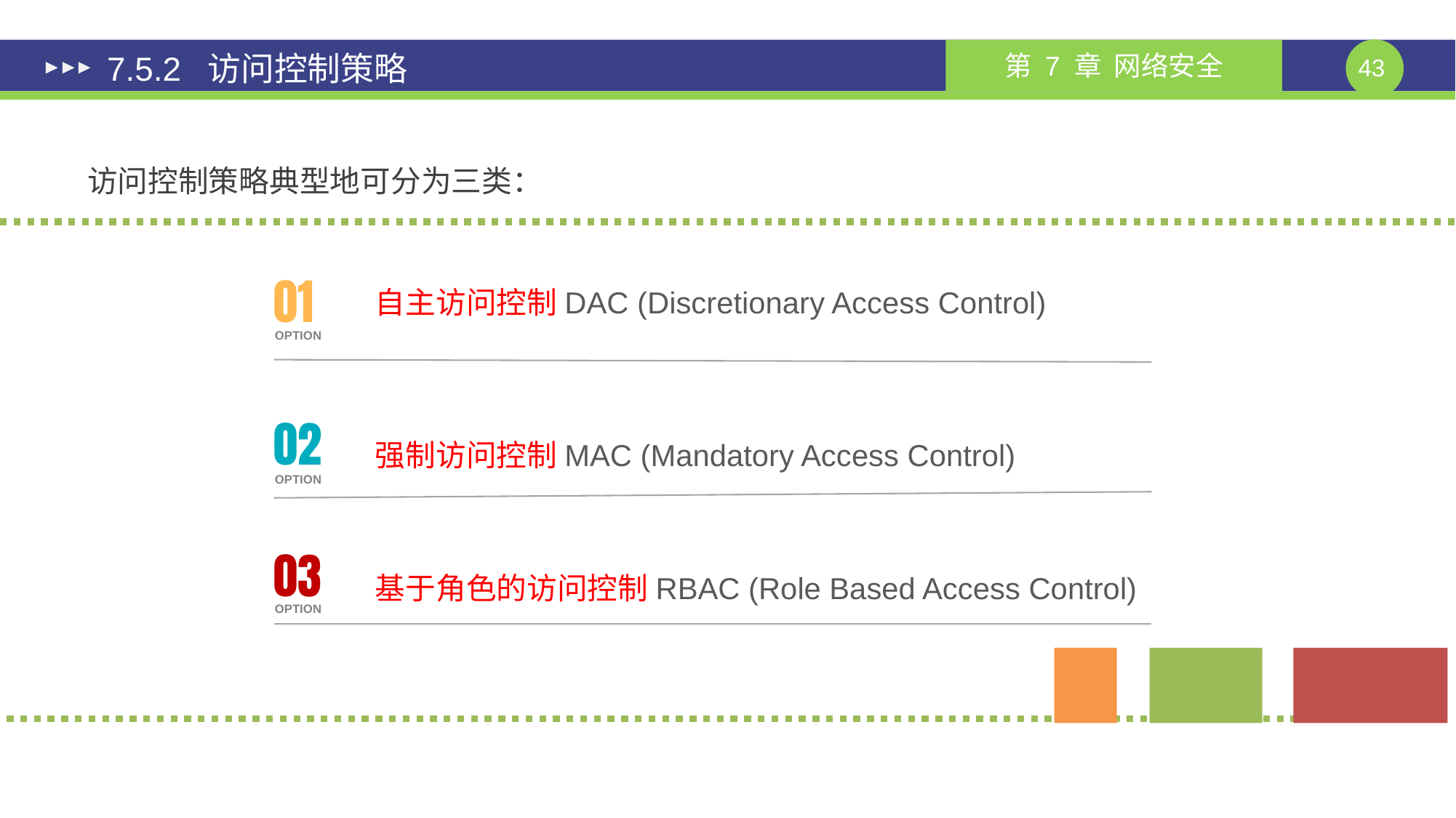

# 7.5.2  访问控制策略
访问控制策略典型地可分为三类：
01
OPTION
自主访问控制DAC (Discretionary Access Control)
02
OPTION
强制访问控制MAC (Mandatory Access Control)
03
OPTION
基于角色的访问控制RBAC (Role Based Access Control)

课件制作人：谢钧  谢希仁